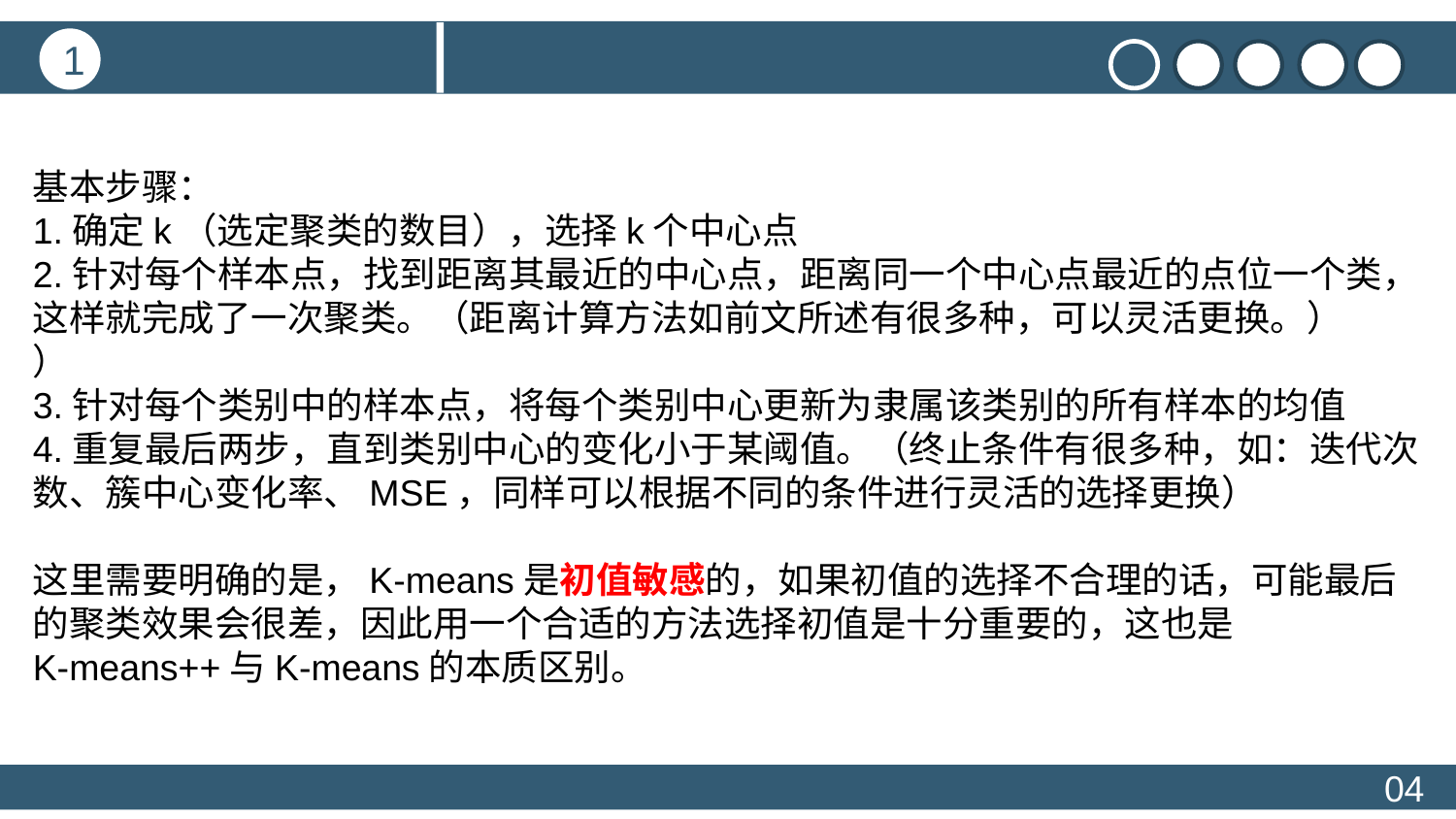

1
基本步骤：
1.确定k（选定聚类的数目），选择k个中心点
2.针对每个样本点，找到距离其最近的中心点，距离同一个中心点最近的点位一个类，这样就完成了一次聚类。（距离计算方法如前文所述有很多种，可以灵活更换。）
）
3.针对每个类别中的样本点，将每个类别中心更新为隶属该类别的所有样本的均值
4.重复最后两步，直到类别中心的变化小于某阈值。（终止条件有很多种，如：迭代次数、簇中心变化率、MSE，同样可以根据不同的条件进行灵活的选择更换）

这里需要明确的是，K-means是初值敏感的，如果初值的选择不合理的话，可能最后的聚类效果会很差，因此用一个合适的方法选择初值是十分重要的，这也是
K-means++与K-means的本质区别。

04